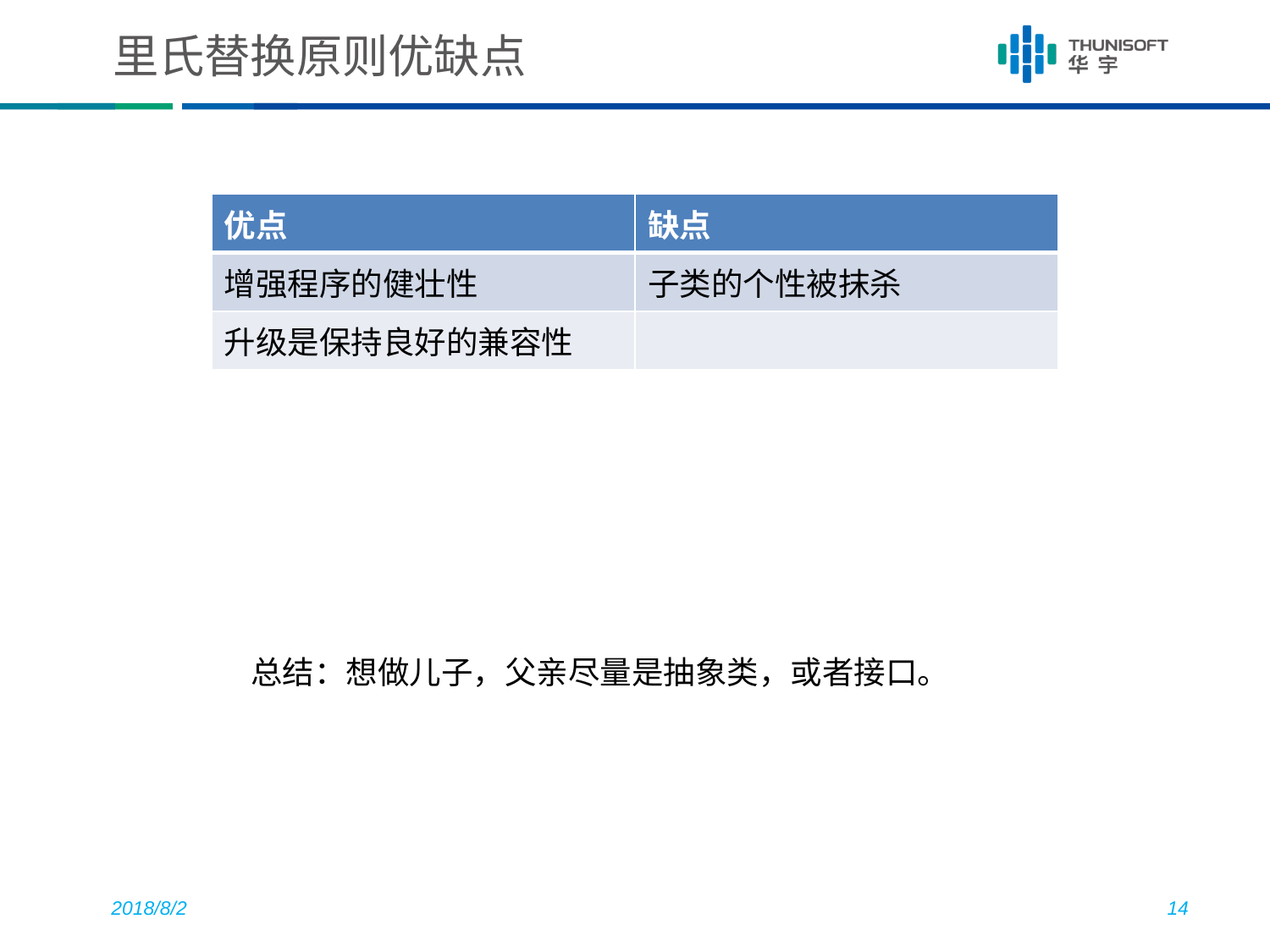

# 里氏替换原则优缺点
| 优点 | 缺点 |
| --- | --- |
| 增强程序的健壮性 | 子类的个性被抹杀 |
| 升级是保持良好的兼容性 |  |
总结：想做儿子，父亲尽量是抽象类，或者接口。
2018/8/2
14